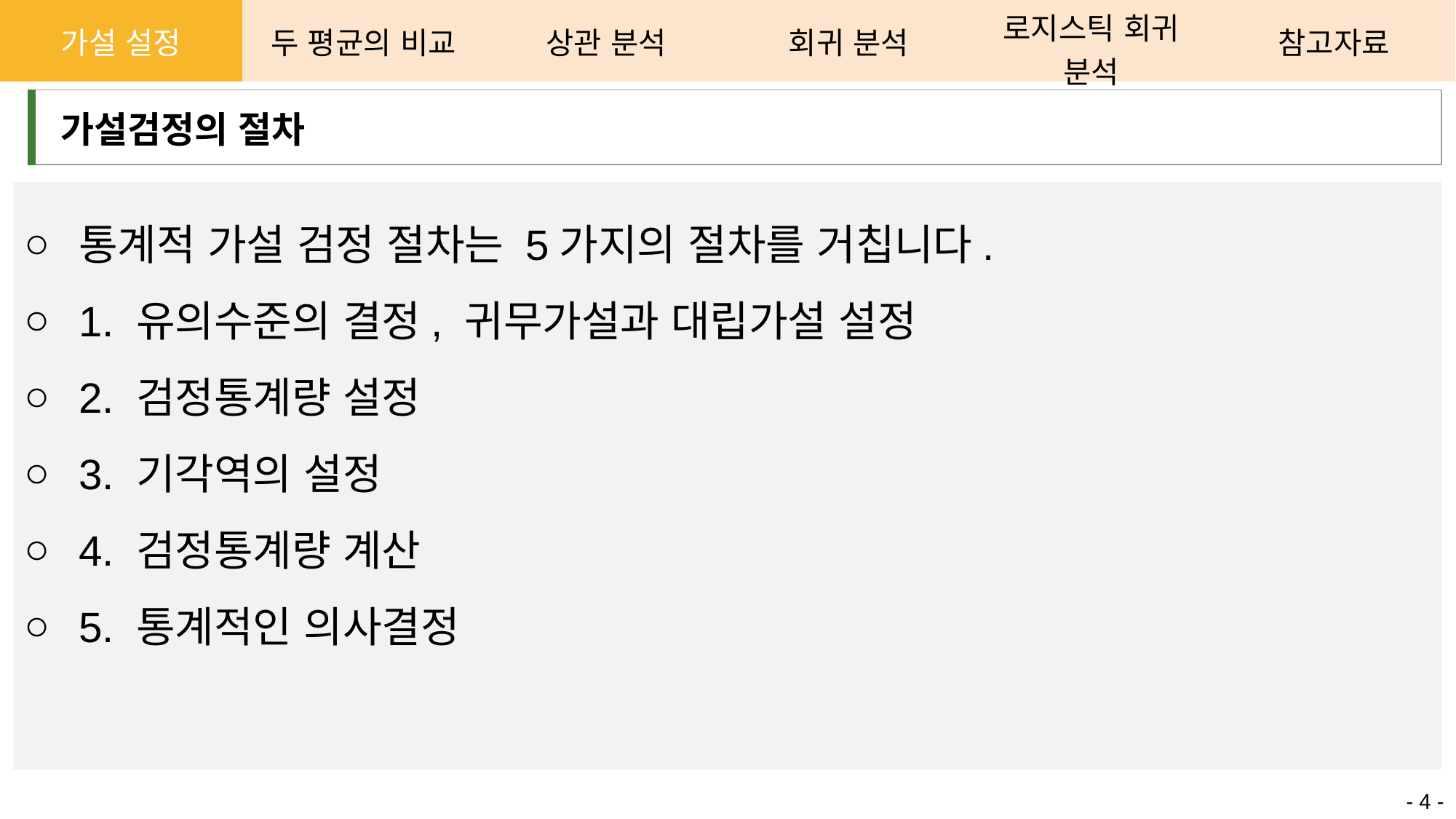

| 가설 설정 | 두 평균의 비교 | 상관 분석 | 회귀 분석 | 로지스틱 회귀 분석 | 참고자료 |
| --- | --- | --- | --- | --- | --- |
| 가설검정의 절차 |
| --- |
통계적 가설 검정 절차는 5가지의 절차를 거칩니다.
1. 유의수준의 결정, 귀무가설과 대립가설 설정
2. 검정통계량 설정
3. 기각역의 설정
4. 검정통계량 계산
5. 통계적인 의사결정

- 4 -